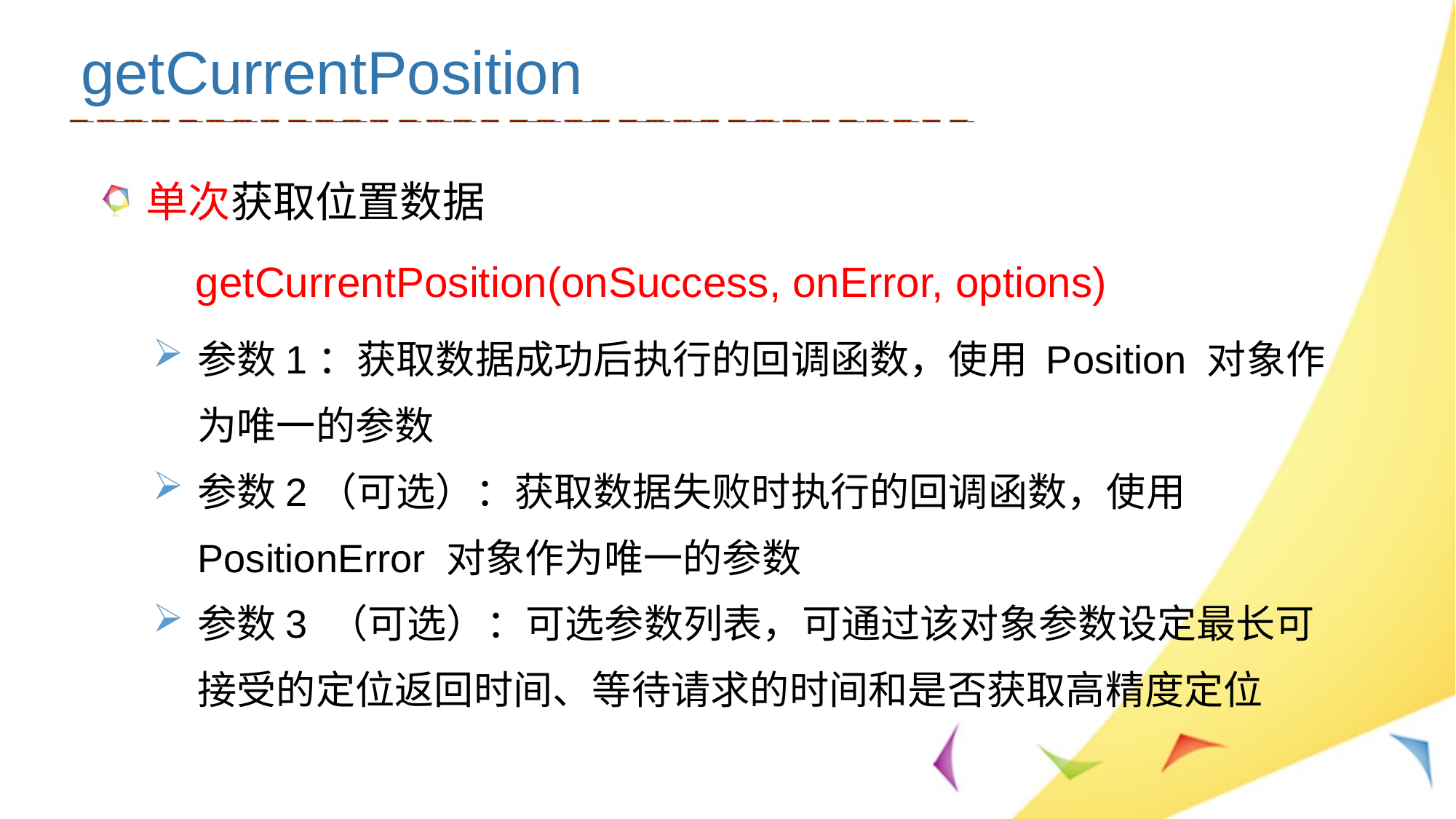

getCurrentPosition
单次获取位置数据
        getCurrentPosition(onSuccess, onError, options)
参数1：获取数据成功后执行的回调函数，使用 Position 对象作为唯一的参数
参数2（可选）：获取数据失败时执行的回调函数，使用 PositionError 对象作为唯一的参数
参数3 （可选）：可选参数列表，可通过该对象参数设定最长可接受的定位返回时间、等待请求的时间和是否获取高精度定位